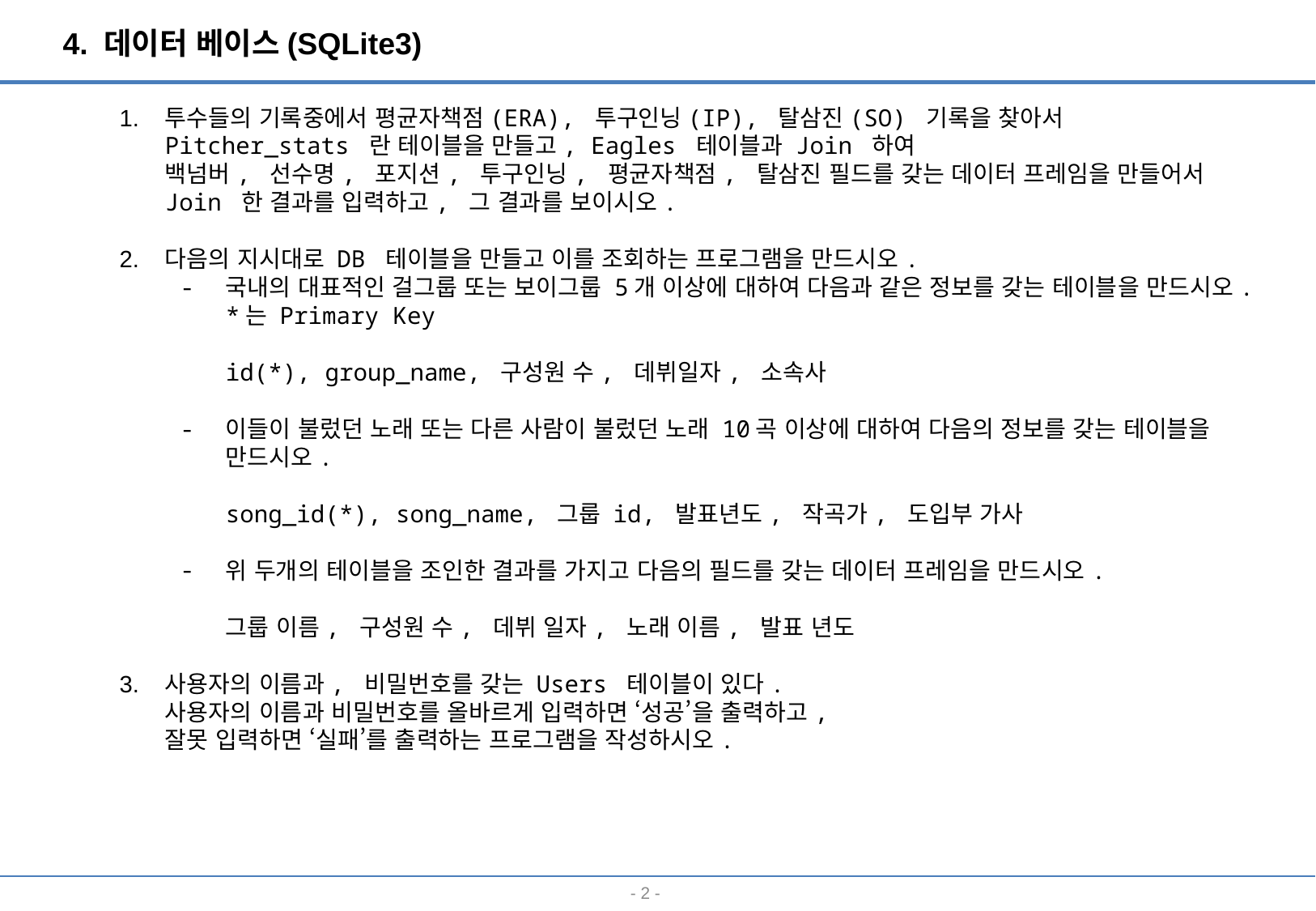

4. 데이터 베이스(SQLite3)
투수들의 기록중에서 평균자책점(ERA), 투구인닝(IP), 탈삼진(SO) 기록을 찾아서
Pitcher_stats 란 테이블을 만들고, Eagles 테이블과 Join 하여
백넘버, 선수명, 포지션, 투구인닝, 평균자책점, 탈삼진 필드를 갖는 데이터 프레임을 만들어서
Join 한 결과를 입력하고, 그 결과를 보이시오.

다음의 지시대로 DB 테이블을 만들고 이를 조회하는 프로그램을 만드시오.
국내의 대표적인 걸그룹 또는 보이그룹 5개 이상에 대하여 다음과 같은 정보를 갖는 테이블을 만드시오. *는 Primary Key
id(*), group_name, 구성원 수, 데뷔일자, 소속사

이들이 불렀던 노래 또는 다른 사람이 불렀던 노래 10곡 이상에 대하여 다음의 정보를 갖는 테이블을 만드시오.
song_id(*), song_name, 그룹 id, 발표년도, 작곡가, 도입부 가사

위 두개의 테이블을 조인한 결과를 가지고 다음의 필드를 갖는 데이터 프레임을 만드시오.
그룹 이름, 구성원 수, 데뷔 일자, 노래 이름, 발표 년도

사용자의 이름과, 비밀번호를 갖는 Users 테이블이 있다.
사용자의 이름과 비밀번호를 올바르게 입력하면 ‘성공’을 출력하고,
잘못 입력하면 ‘실패’를 출력하는 프로그램을 작성하시오.
- 2 -